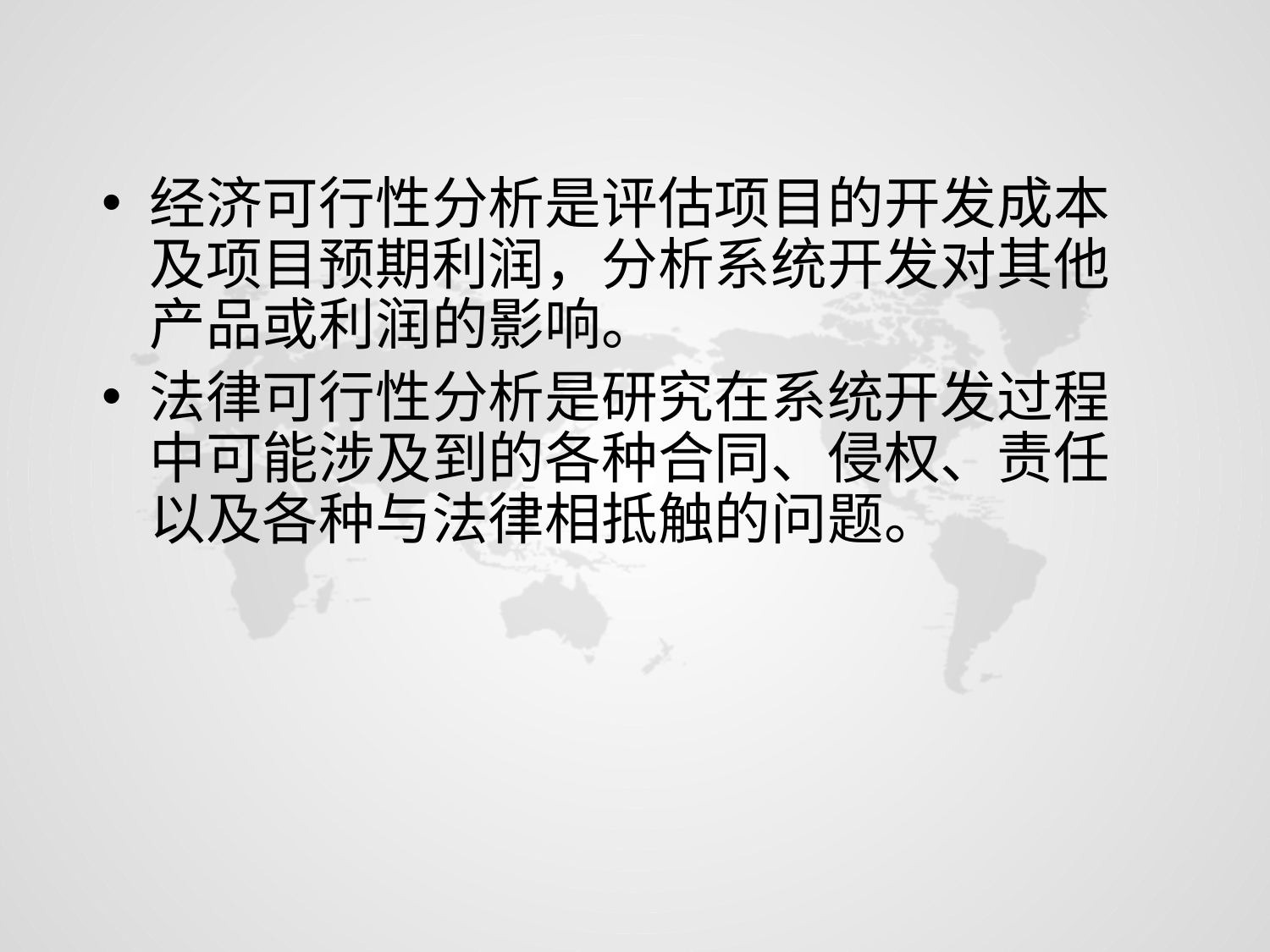

经济可行性分析是评估项目的开发成本及项目预期利润，分析系统开发对其他产品或利润的影响。
法律可行性分析是研究在系统开发过程中可能涉及到的各种合同、侵权、责任以及各种与法律相抵触的问题。